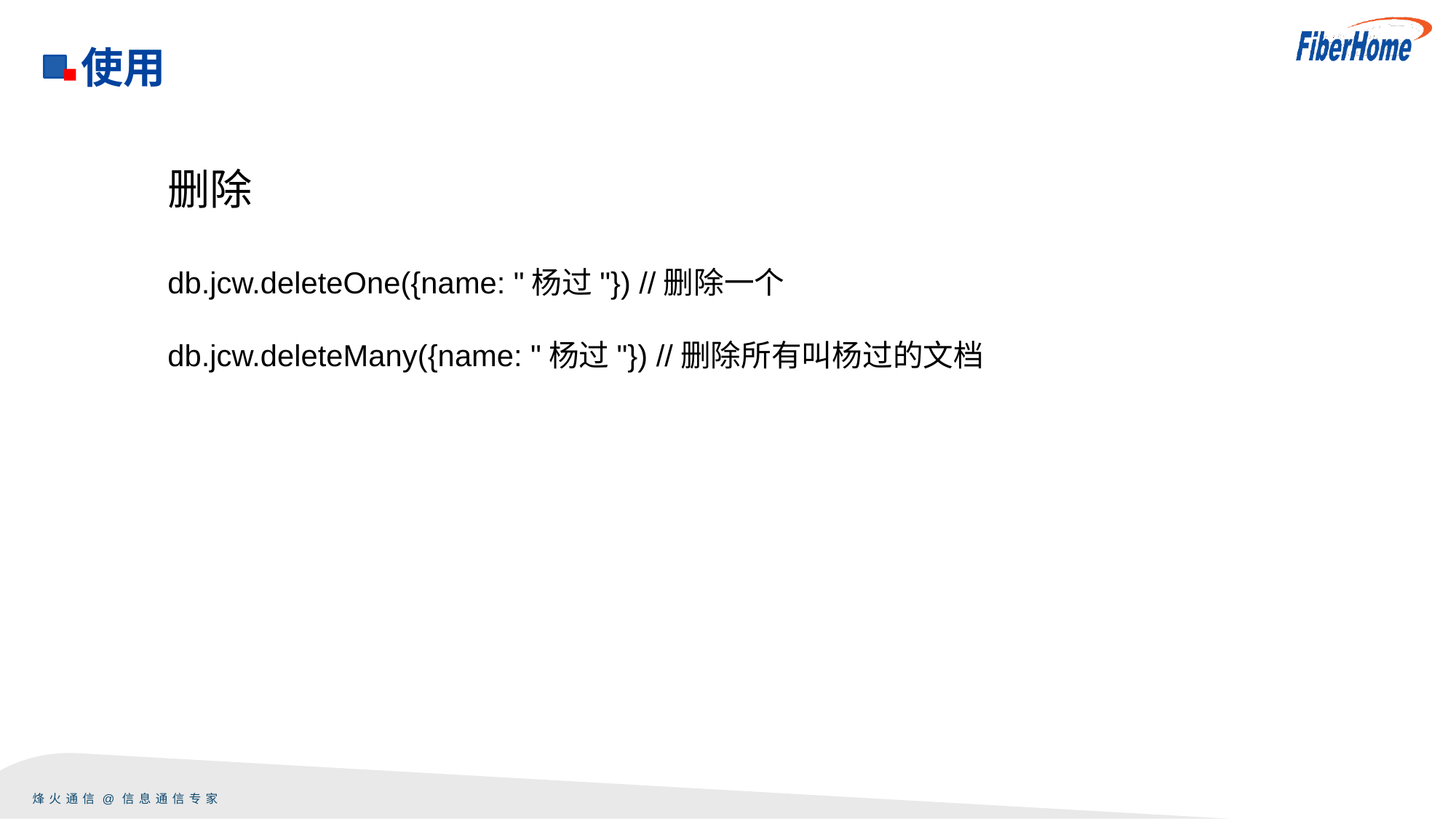

使用
删除
db.jcw.deleteOne({name: "杨过"}) //删除一个

db.jcw.deleteMany({name: "杨过"}) //删除所有叫杨过的文档